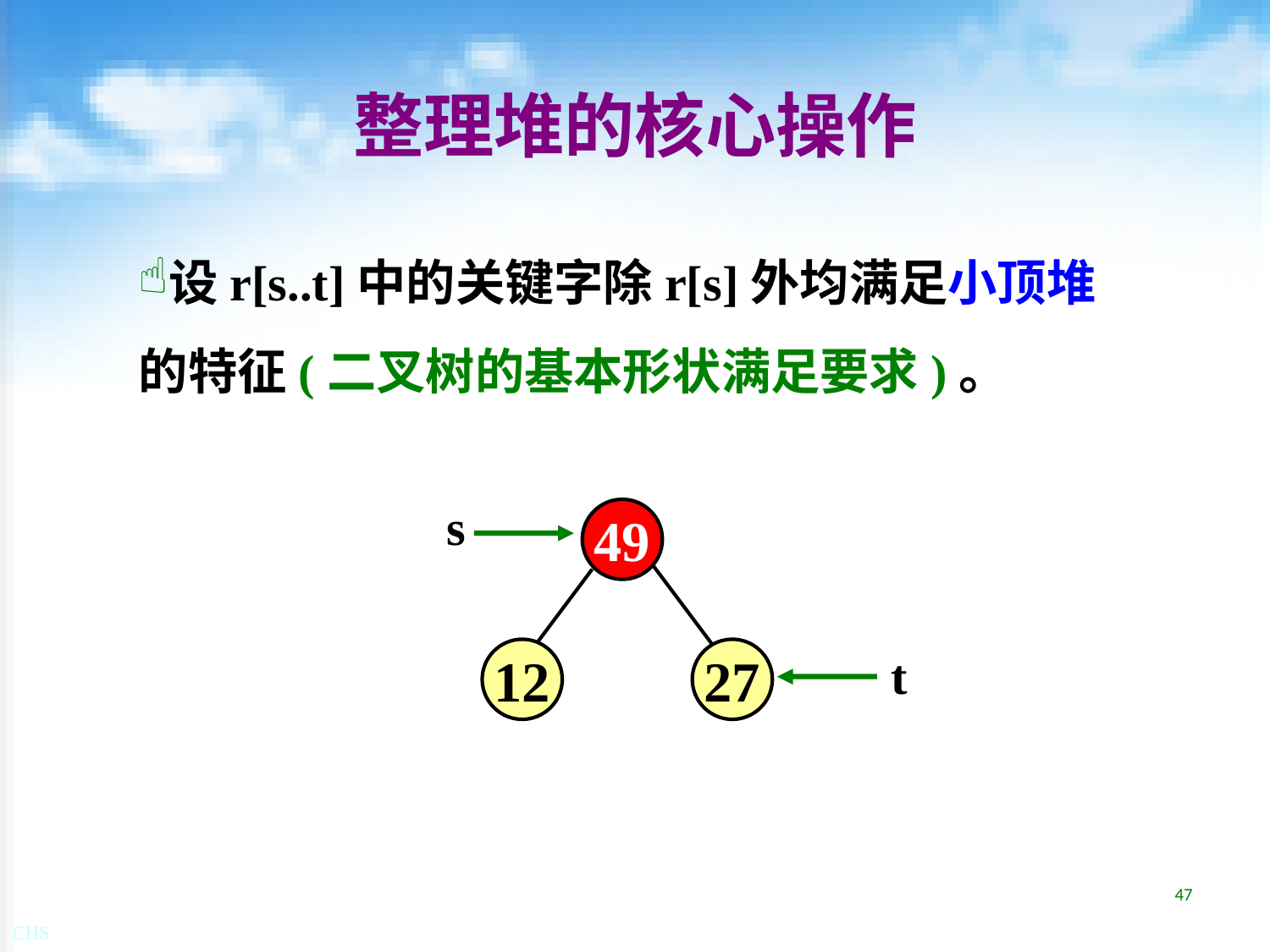

# 整理堆的核心操作
设r[s..t]中的关键字除r[s]外均满足小顶堆的特征(二叉树的基本形状满足要求)。
s

49

12
27
t

47